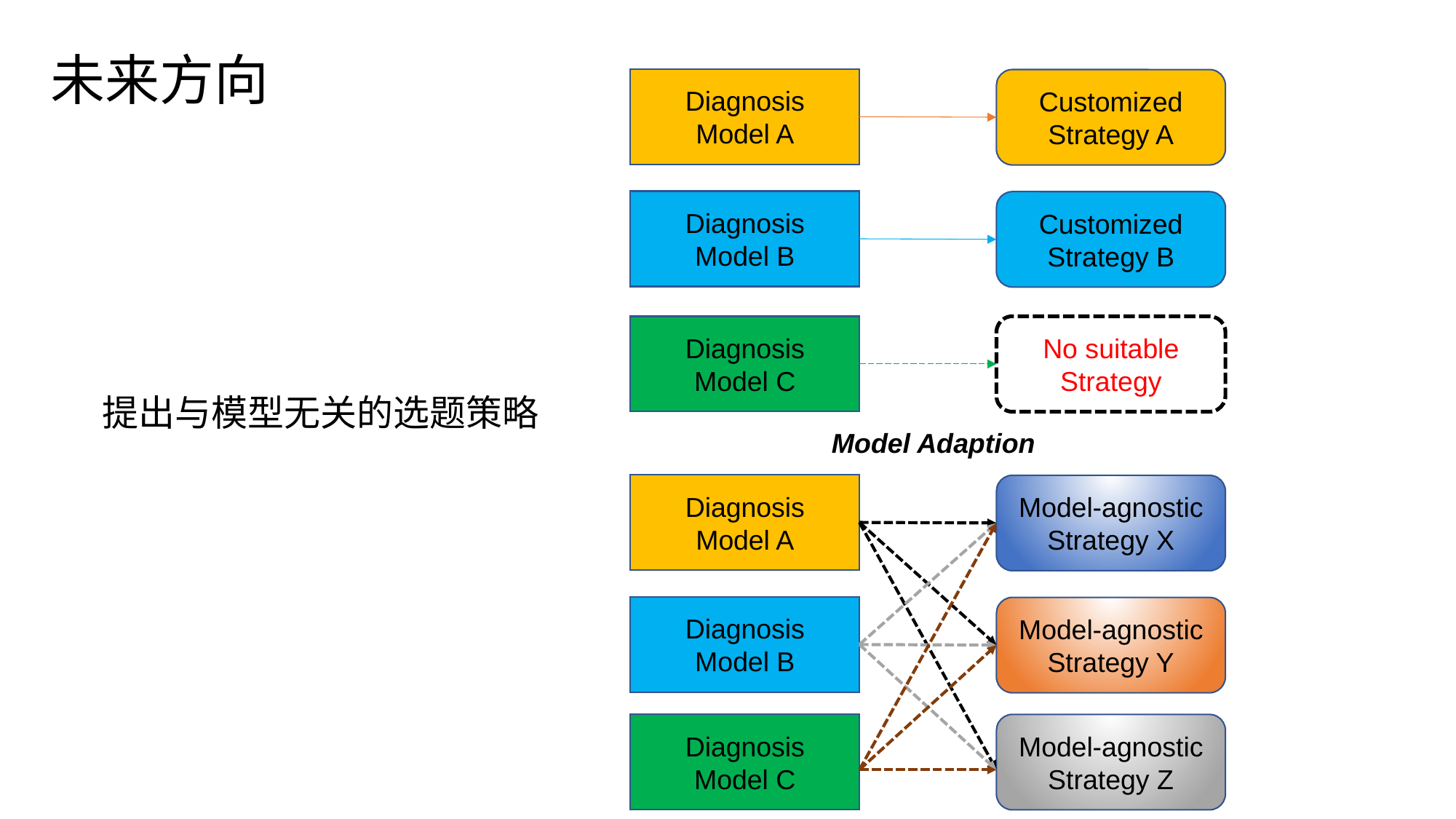

未来方向
Diagnosis
Model A
Customized
Strategy A
Diagnosis
Model B
Customized
Strategy B
Diagnosis
Model C
No suitable Strategy
提出与模型无关的选题策略

Model Adaption
Diagnosis
Model A
Model-agnostic
Strategy X
Diagnosis
Model B
Model-agnostic
Strategy Y
Diagnosis
Model C
Model-agnostic
Strategy Z